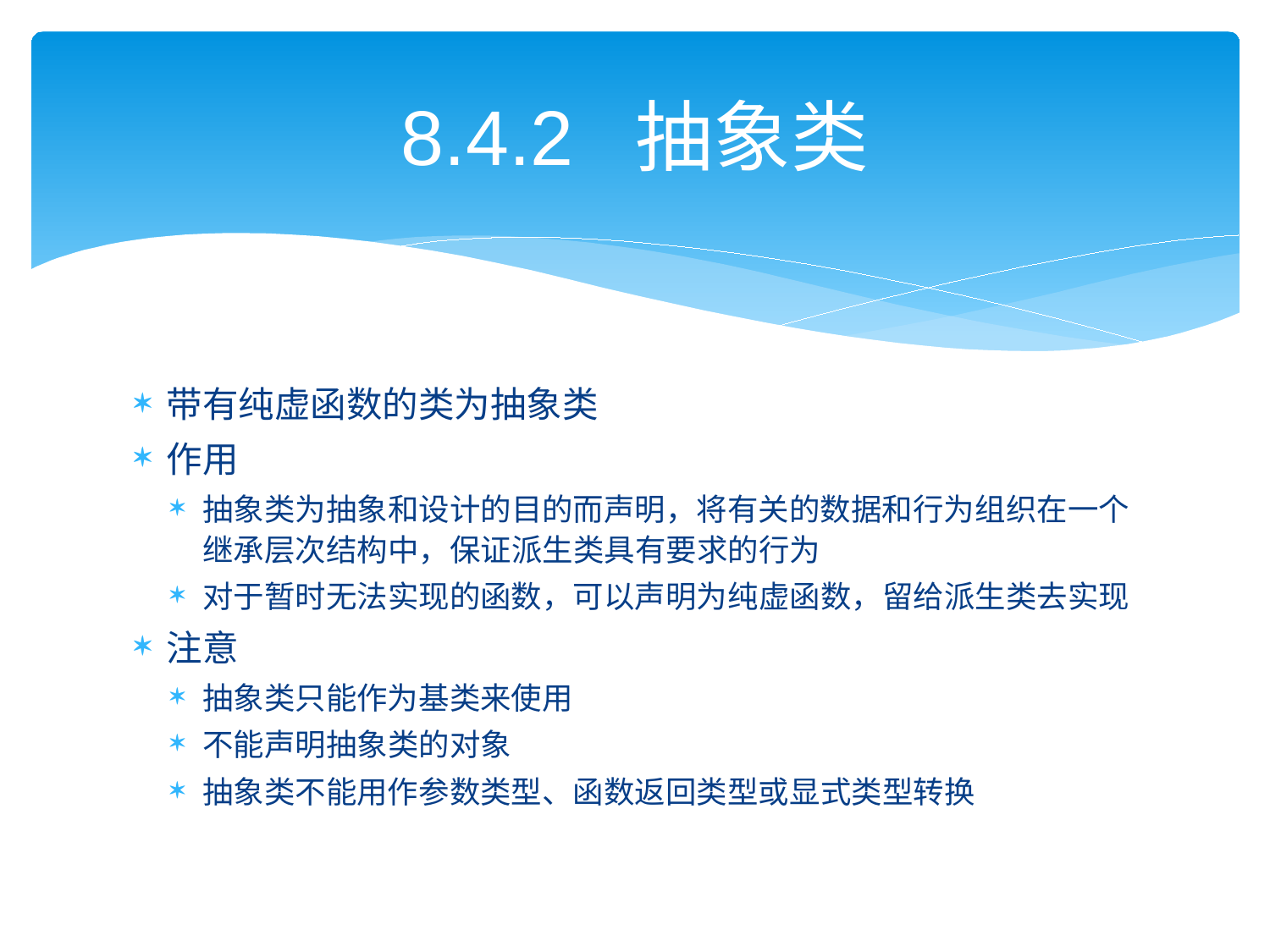

# 8.4.2  抽象类
带有纯虚函数的类为抽象类
作用
抽象类为抽象和设计的目的而声明，将有关的数据和行为组织在一个继承层次结构中，保证派生类具有要求的行为
对于暂时无法实现的函数，可以声明为纯虚函数，留给派生类去实现
注意
抽象类只能作为基类来使用
不能声明抽象类的对象
抽象类不能用作参数类型、函数返回类型或显式类型转换